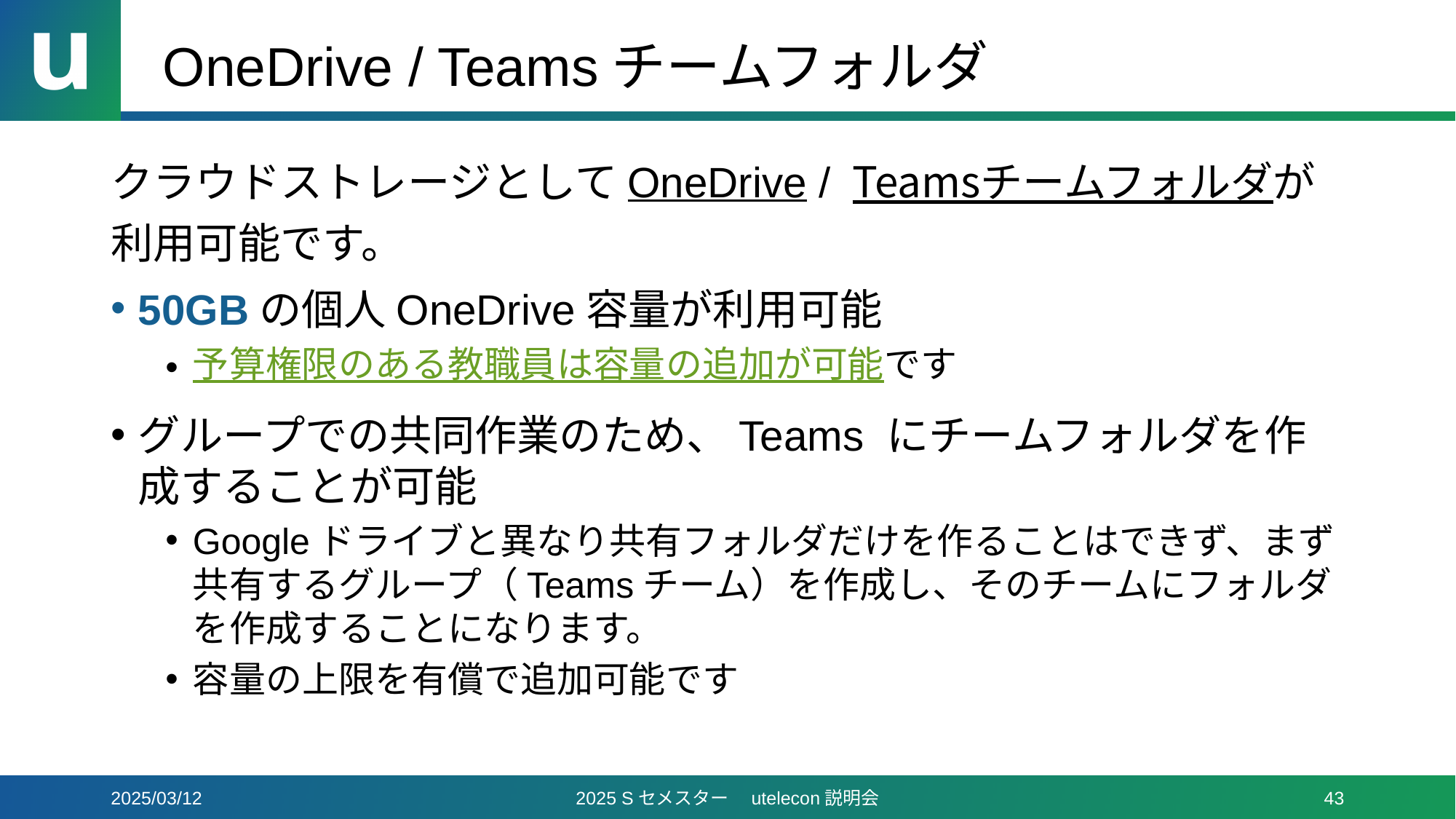

# OneDrive / Teamsチームフォルダ
クラウドストレージとしてOneDrive / Teamsチームフォルダが利用可能です。
50GBの個人OneDrive容量が利用可能
予算権限のある教職員は容量の追加が可能です
グループでの共同作業のため、Teams にチームフォルダを作成することが可能
Googleドライブと異なり共有フォルダだけを作ることはできず、まず共有するグループ（Teamsチーム）を作成し、そのチームにフォルダを作成することになります。
容量の上限を有償で追加可能です
2025/03/12
2025 Sセメスター　utelecon説明会
43